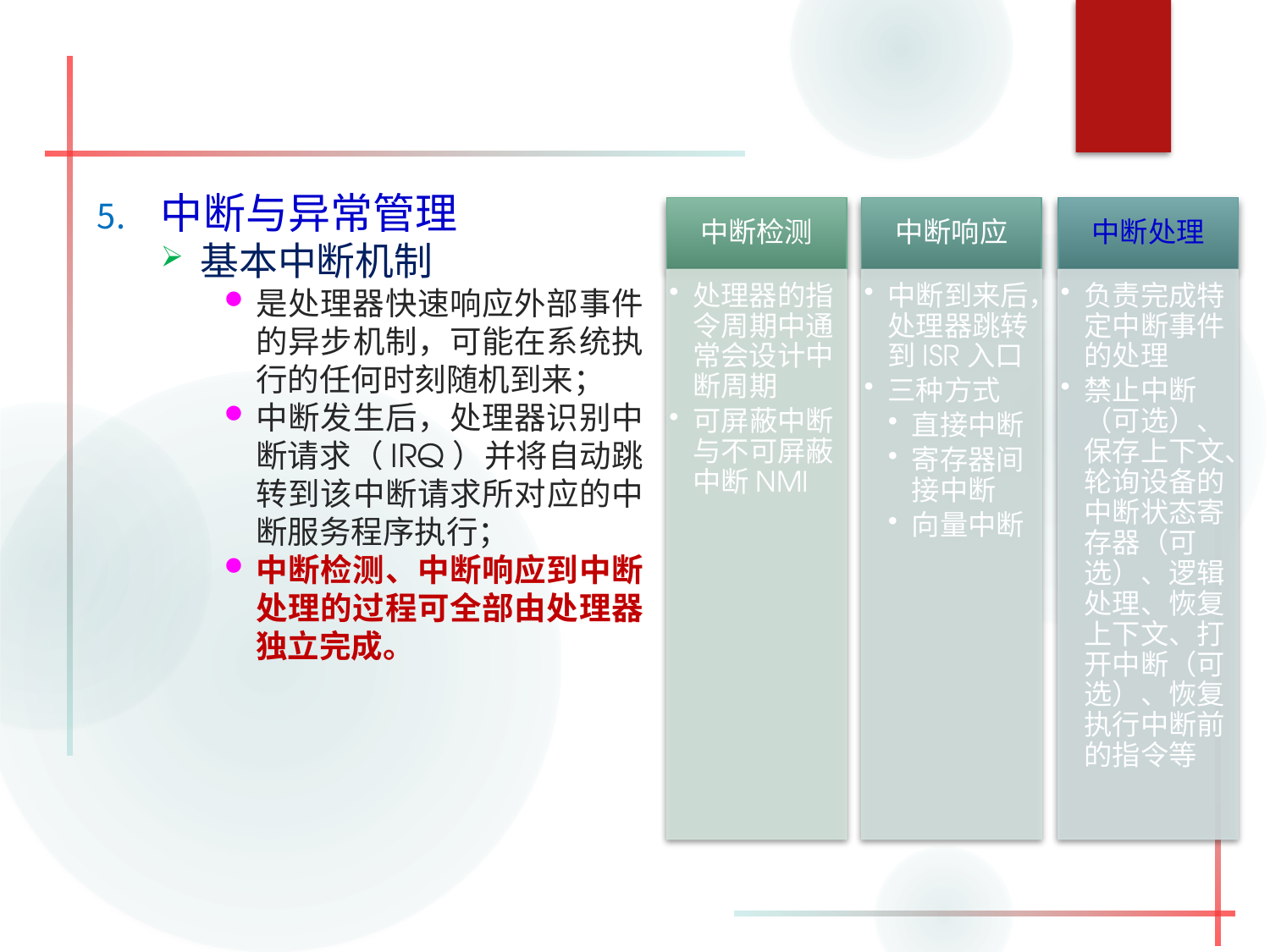

64
中断检测
处理器的指令周期中通常会设计中断周期
可屏蔽中断与不可屏蔽中断NMI
中断响应
中断到来后，处理器跳转到ISR入口
三种方式
直接中断
寄存器间接中断
向量中断
中断处理
负责完成特定中断事件的处理
禁止中断（可选）、保存上下文、轮询设备的中断状态寄存器（可选）、逻辑处理、恢复上下文、打开中断（可选）、恢复执行中断前的指令等
中断与异常管理
基本中断机制
是处理器快速响应外部事件的异步机制，可能在系统执行的任何时刻随机到来；
中断发生后，处理器识别中断请求（IRQ）并将自动跳转到该中断请求所对应的中断服务程序执行；
中断检测、中断响应到中断处理的过程可全部由处理器独立完成。